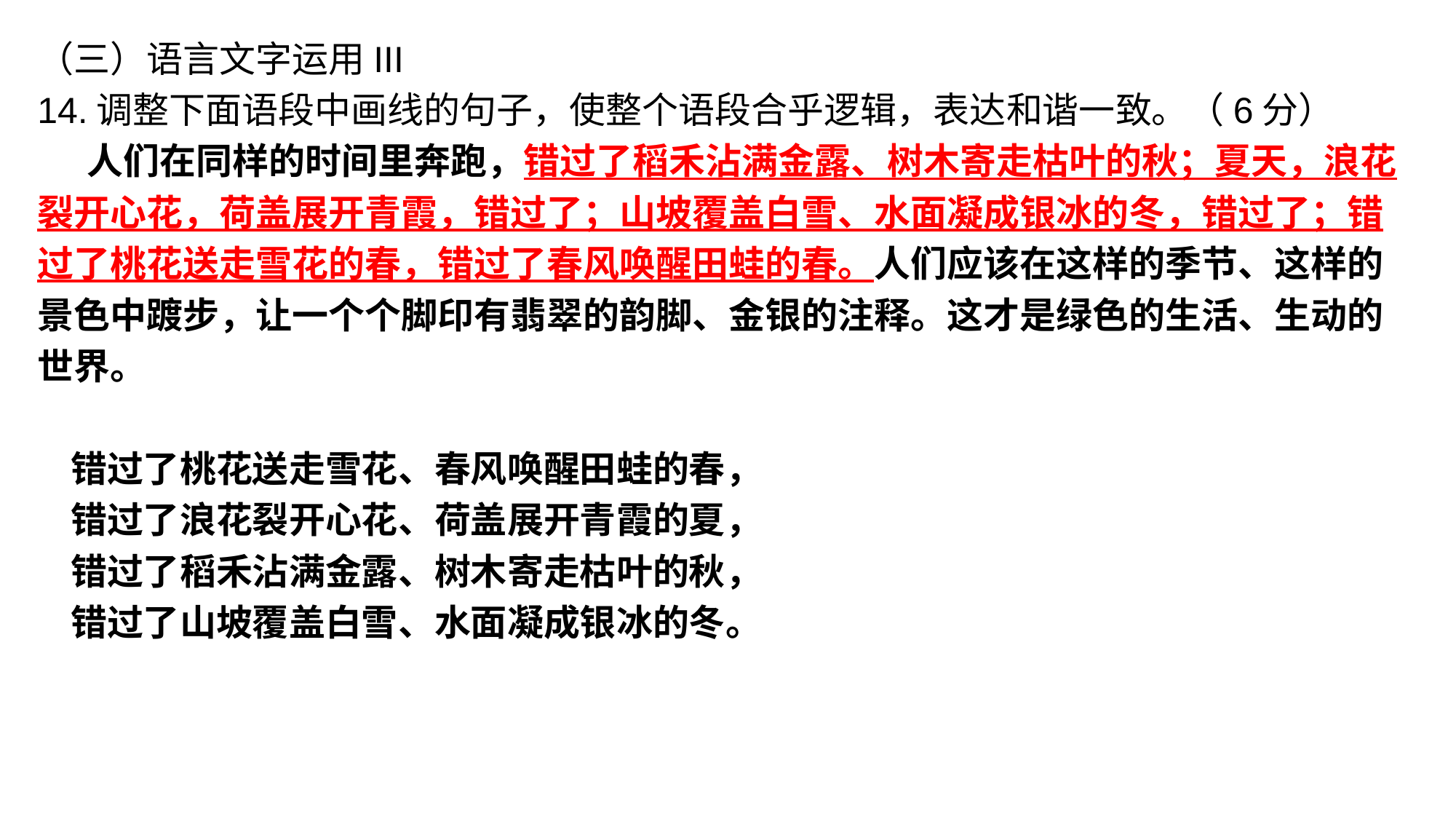

（三）语言文字运用III
14.调整下面语段中画线的句子，使整个语段合乎逻辑，表达和谐一致。（6分）
     人们在同样的时间里奔跑，错过了稻禾沾满金露、树木寄走枯叶的秋；夏天，浪花裂开心花，荷盖展开青霞，错过了；山坡覆盖白雪、水面凝成银冰的冬，错过了；错过了桃花送走雪花的春，错过了春风唤醒田蛙的春。人们应该在这样的季节、这样的景色中踱步，让一个个脚印有翡翠的韵脚、金银的注释。这才是绿色的生活、生动的世界。

   错过了桃花送走雪花、春风唤醒田蛙的春，
   错过了浪花裂开心花、荷盖展开青霞的夏，
   错过了稻禾沾满金露、树木寄走枯叶的秋，
   错过了山坡覆盖白雪、水面凝成银冰的冬。